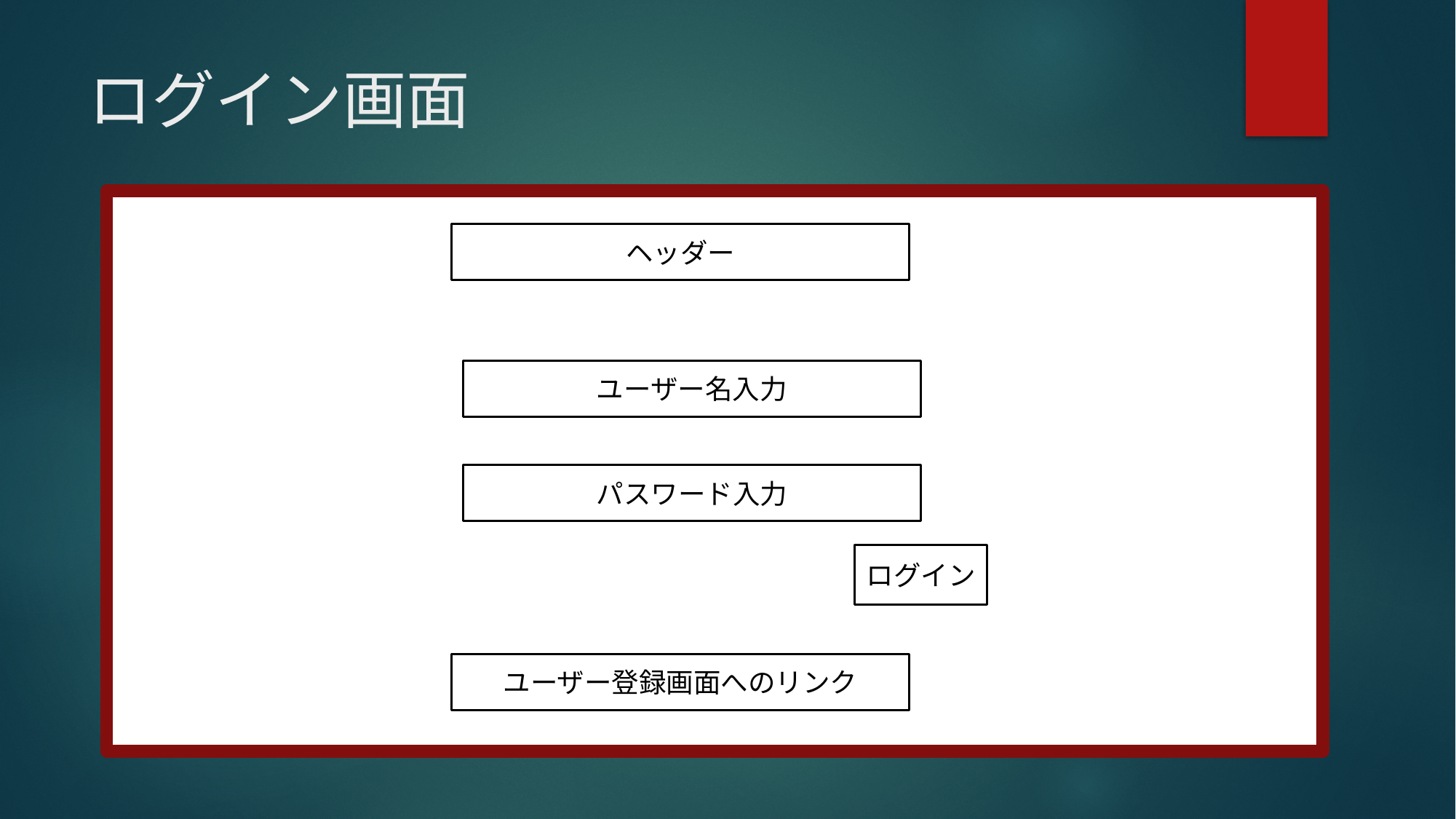

# ログイン画面

ヘッダー
ユーザー名入力
パスワード入力
ログイン
ユーザー登録画面へのリンク